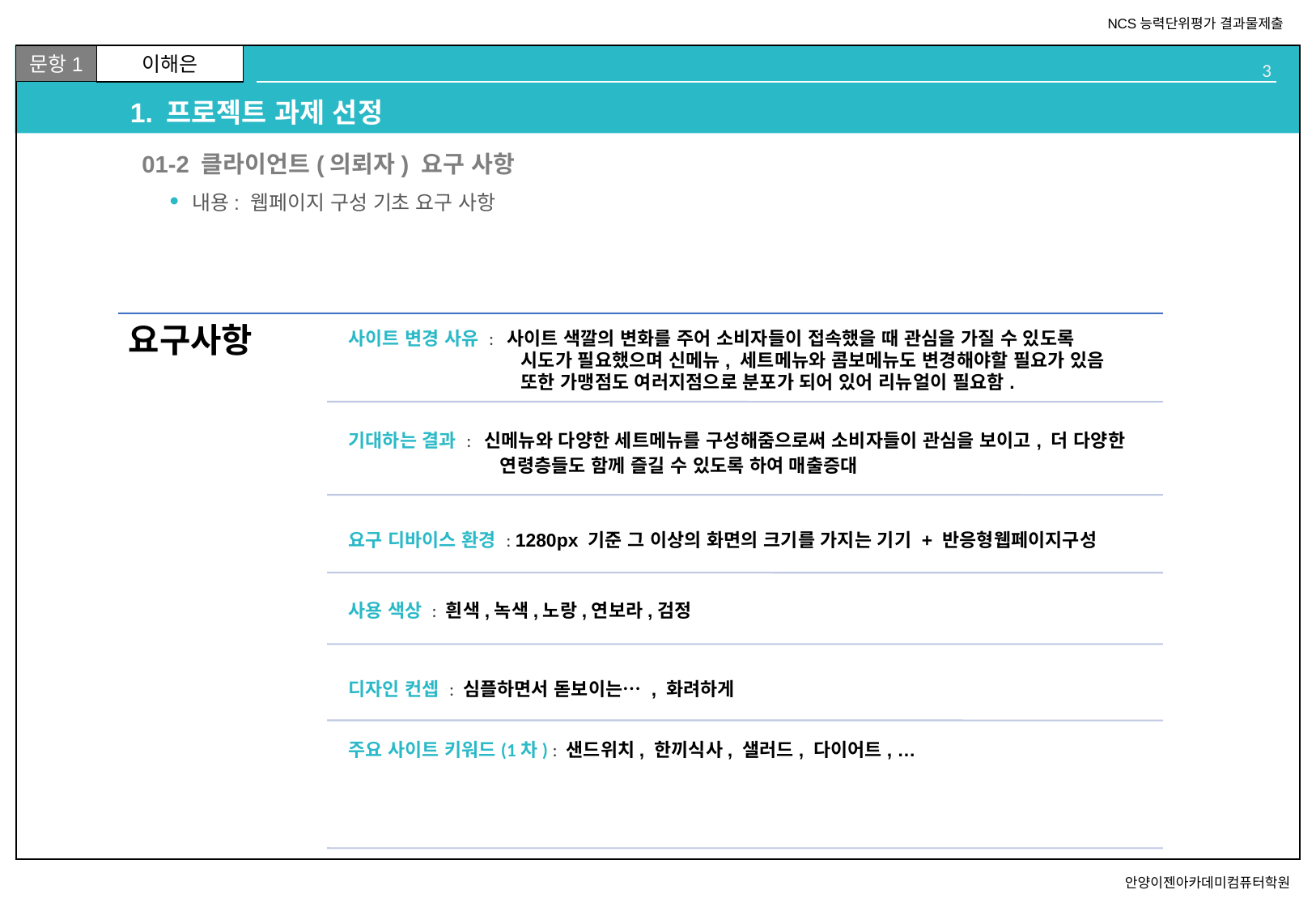

# 1. 프로젝트 과제 선정
01-2 클라이언트(의뢰자) 요구 사항
내용: 웹페이지 구성 기초 요구 사항
요구사항
사이트 변경 사유 :  사이트 색깔의 변화를 주어 소비자들이 접속했을 때 관심을 가질 수 있도록
                                시도가 필요했으며 신메뉴, 세트메뉴와 콤보메뉴도 변경해야할 필요가 있음
                                또한 가맹점도 여러지점으로 분포가 되어 있어 리뉴얼이 필요함.
기대하는 결과 :  신메뉴와 다양한 세트메뉴를 구성해줌으로써 소비자들이 관심을 보이고, 더 다양한
                            연령층들도 함께 즐길 수 있도록 하여 매출증대
요구 디바이스 환경 : 1280px 기준 그 이상의 화면의 크기를 가지는 기기 + 반응형웹페이지구성
사용 색상 : 흰색,녹색,노랑,연보라,검정
디자인 컨셉 : 심플하면서 돋보이는… , 화려하게
주요 사이트 키워드(1차) : 샌드위치, 한끼식사, 샐러드, 다이어트, …